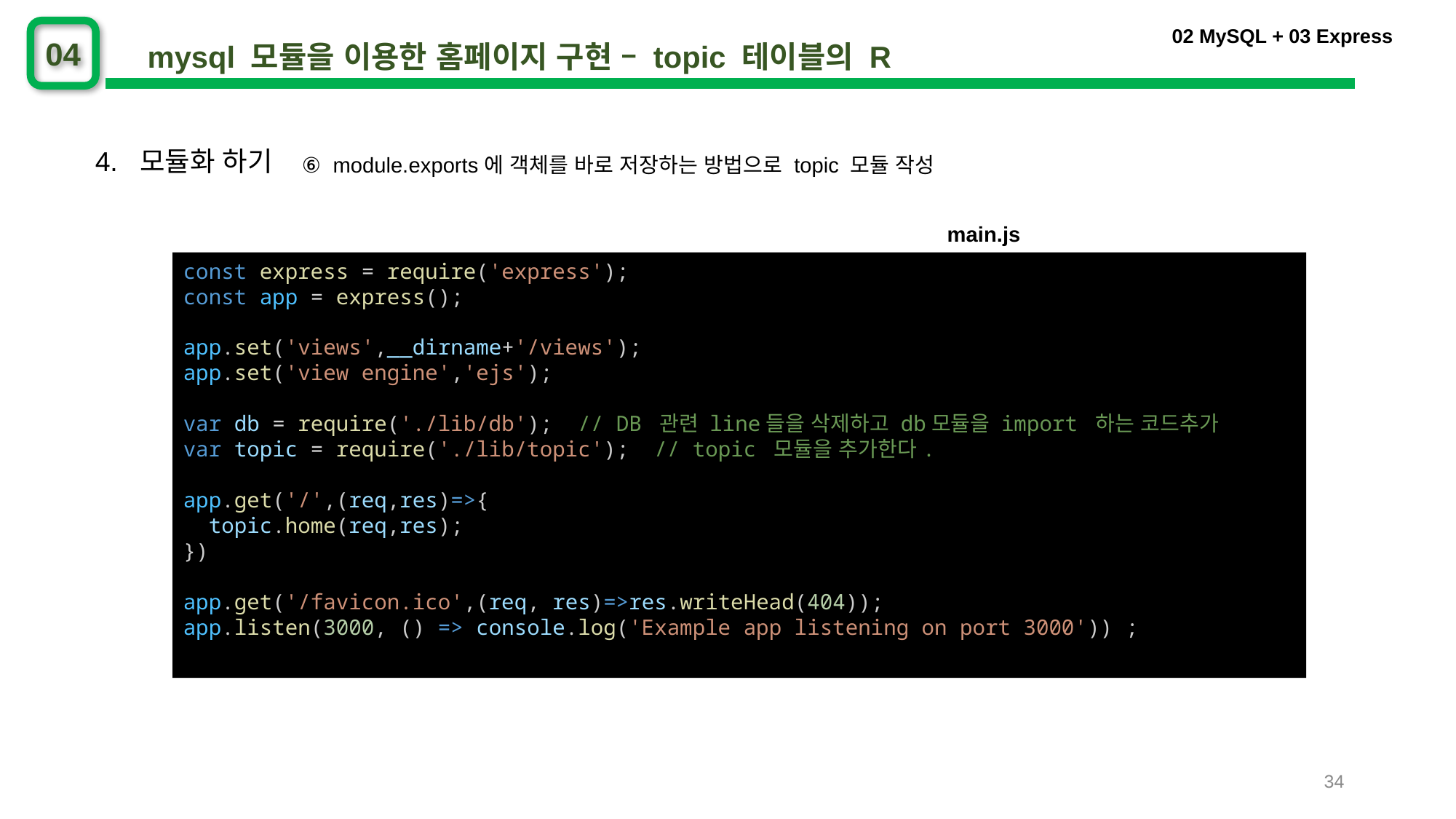

02 MySQL + 03 Express
04
mysql 모듈을 이용한 홈페이지 구현 – topic 테이블의 R

4.  모듈화 하기
⑥  module.exports에 객체를 바로 저장하는 방법으로 topic 모듈 작성
main.js
const express = require('express');
const app = express();
app.set('views',__dirname+'/views');
app.set('view engine','ejs');
var db = require('./lib/db');  // DB 관련 line들을 삭제하고 db모듈을 import 하는 코드추가
var topic = require('./lib/topic');  // topic 모듈을 추가한다.
app.get('/',(req,res)=>{
  topic.home(req,res);
})
app.get('/favicon.ico',(req, res)=>res.writeHead(404));
app.listen(3000, () => console.log('Example app listening on port 3000')) ;
③
⑥
34